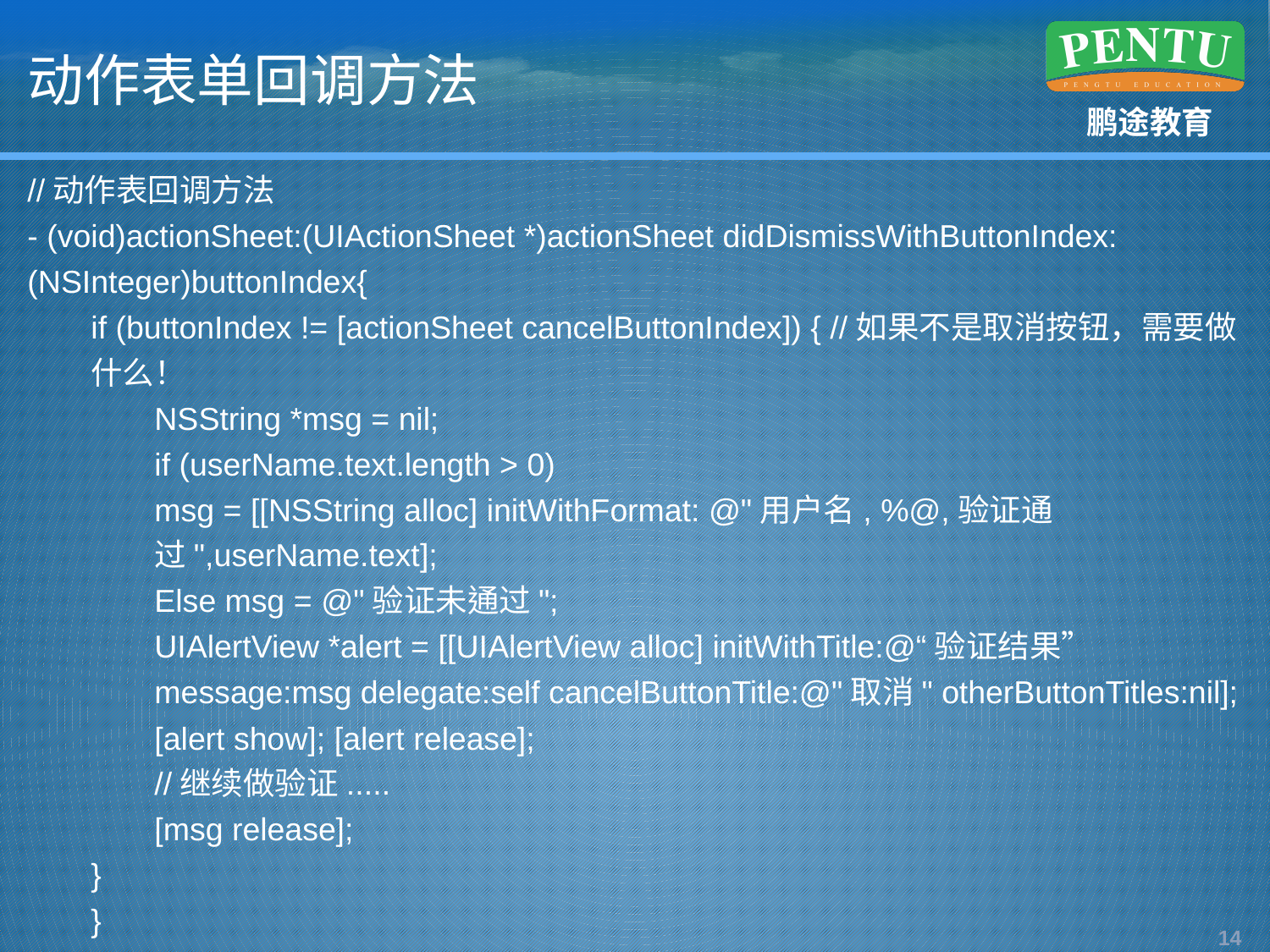

# 动作表单回调方法
//动作表回调方法
- (void)actionSheet:(UIActionSheet *)actionSheet didDismissWithButtonIndex:(NSInteger)buttonIndex{
if (buttonIndex != [actionSheet cancelButtonIndex]) { //如果不是取消按钮，需要做什么！
NSString *msg = nil;
if (userName.text.length > 0)
msg = [[NSString alloc] initWithFormat: @"用户名, %@,验证通过",userName.text];
Else msg = @"验证未通过";
UIAlertView *alert = [[UIAlertView alloc] initWithTitle:@“验证结果” message:msg delegate:self cancelButtonTitle:@"取消" otherButtonTitles:nil];
[alert show]; [alert release];
//继续做验证.....
[msg release];
}
}
14